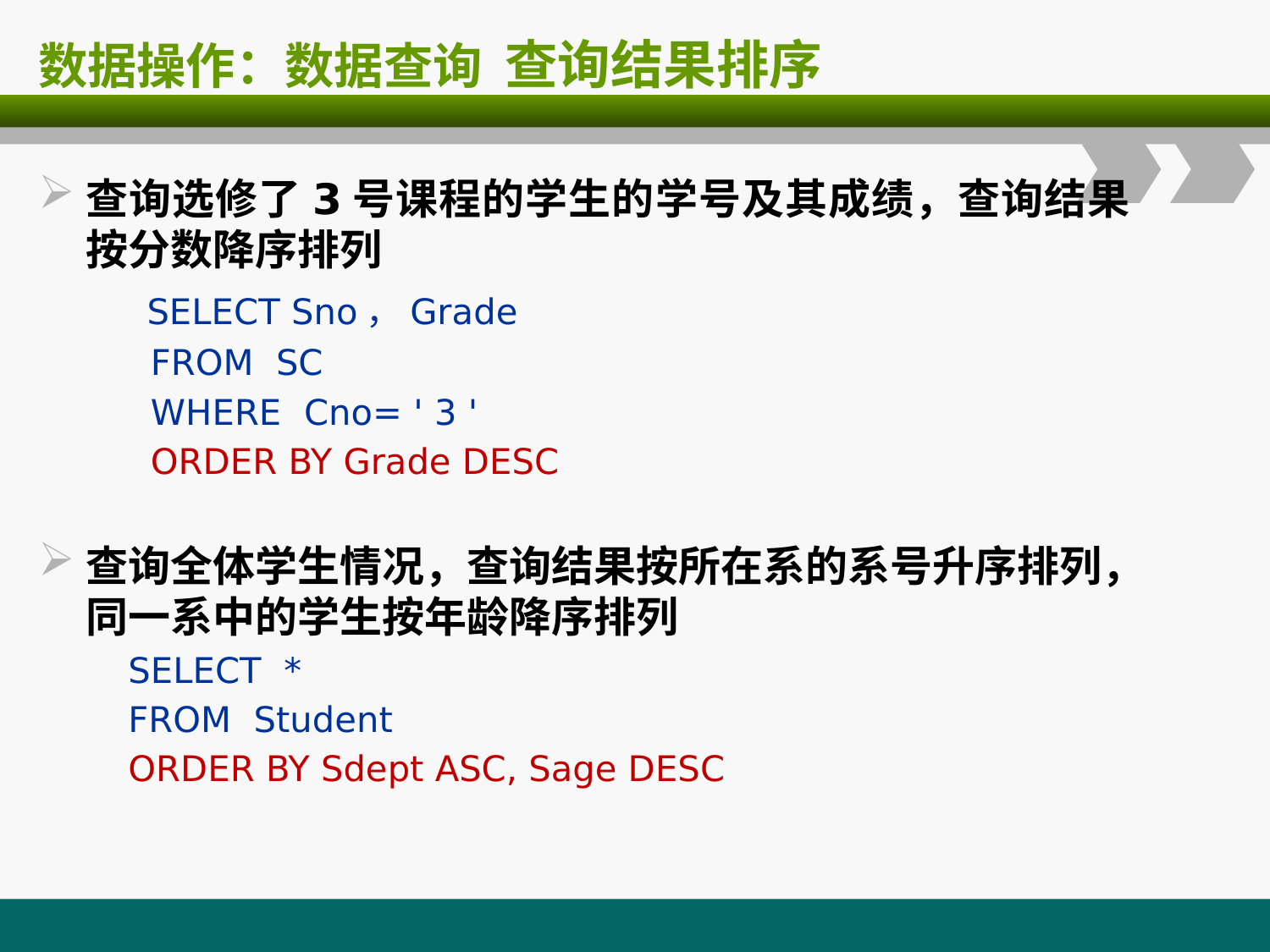

# 数据操作：数据查询  查询结果排序
查询选修了3号课程的学生的学号及其成绩，查询结果按分数降序排列
        SELECT Sno，Grade
          FROM  SC
          WHERE  Cno= ' 3 '
          ORDER BY Grade DESC

查询全体学生情况，查询结果按所在系的系号升序排列，同一系中的学生按年龄降序排列
        SELECT  *
        FROM  Student
        ORDER BY Sdept ASC, Sage DESC